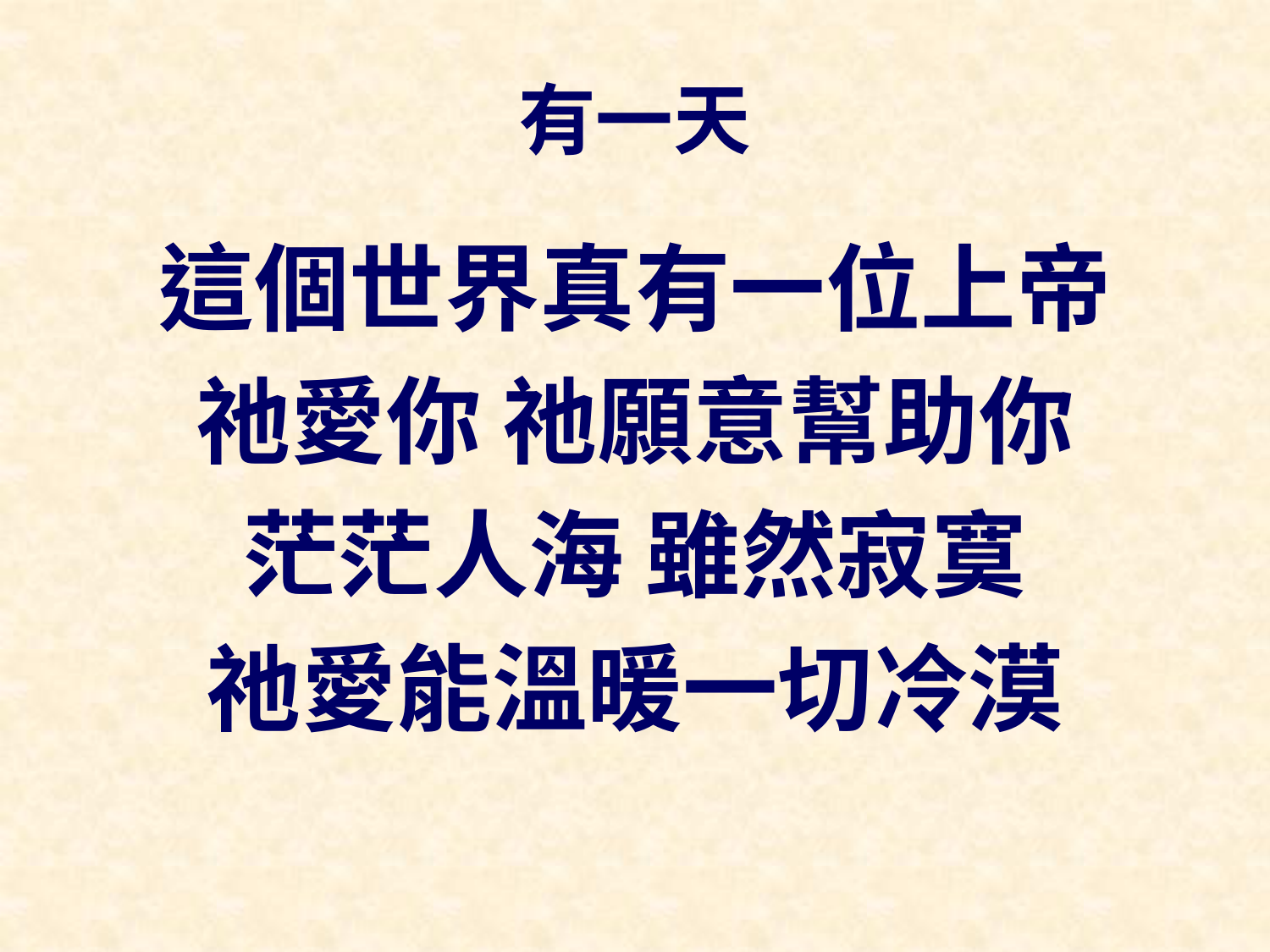

# 有一天
這個世界真有一位上帝
祂愛你 祂願意幫助你
茫茫人海 雖然寂寞
祂愛能溫暖一切冷漠